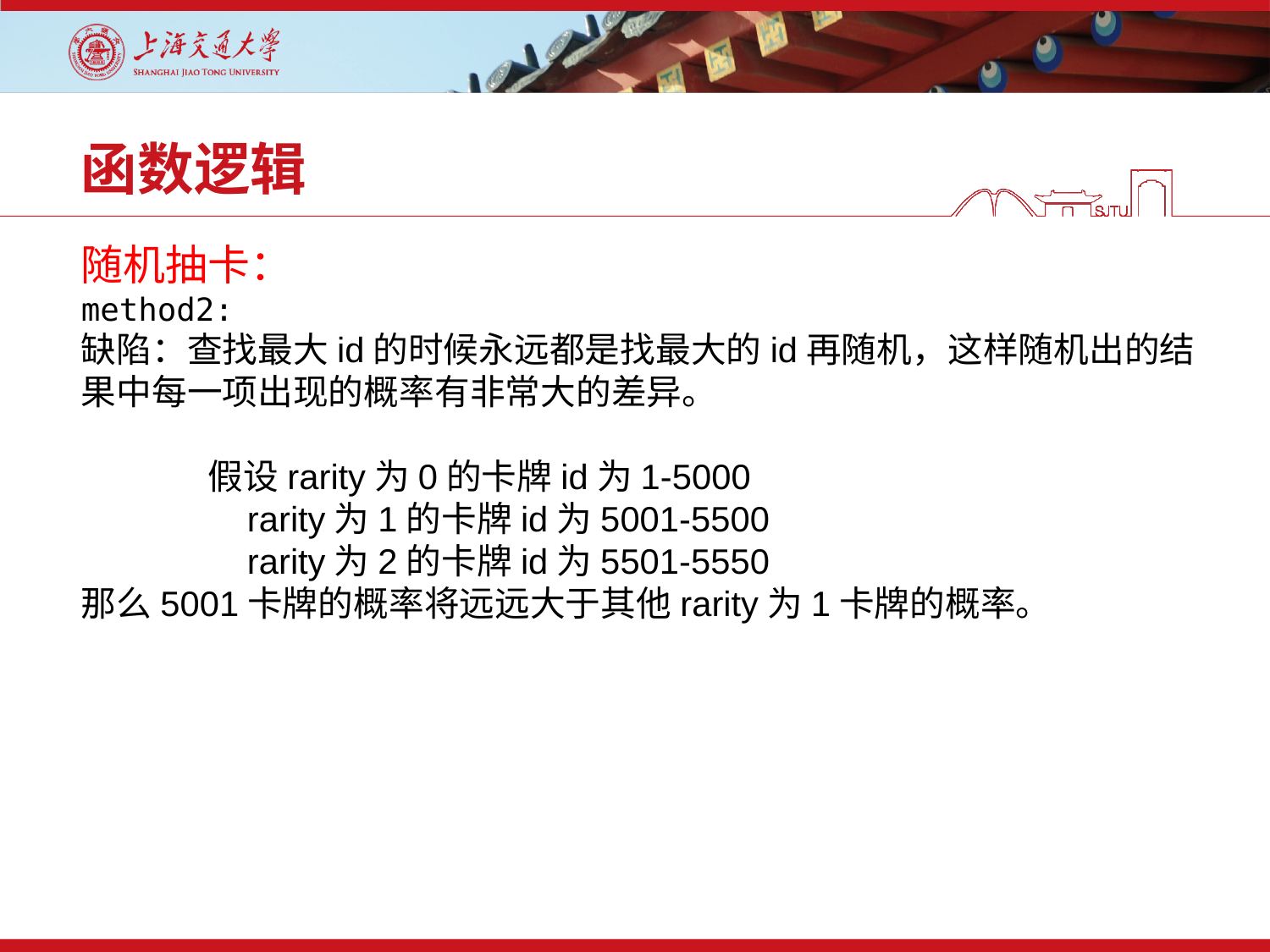

# 函数逻辑
随机抽卡：
method2:
缺陷：查找最大id的时候永远都是找最大的id再随机，这样随机出的结果中每一项出现的概率有非常大的差异。

	假设rarity为0的卡牌id为1-5000
	    rarity为1的卡牌id为5001-5500
	    rarity为2的卡牌id为5501-5550
那么5001卡牌的概率将远远大于其他rarity为1卡牌的概率。